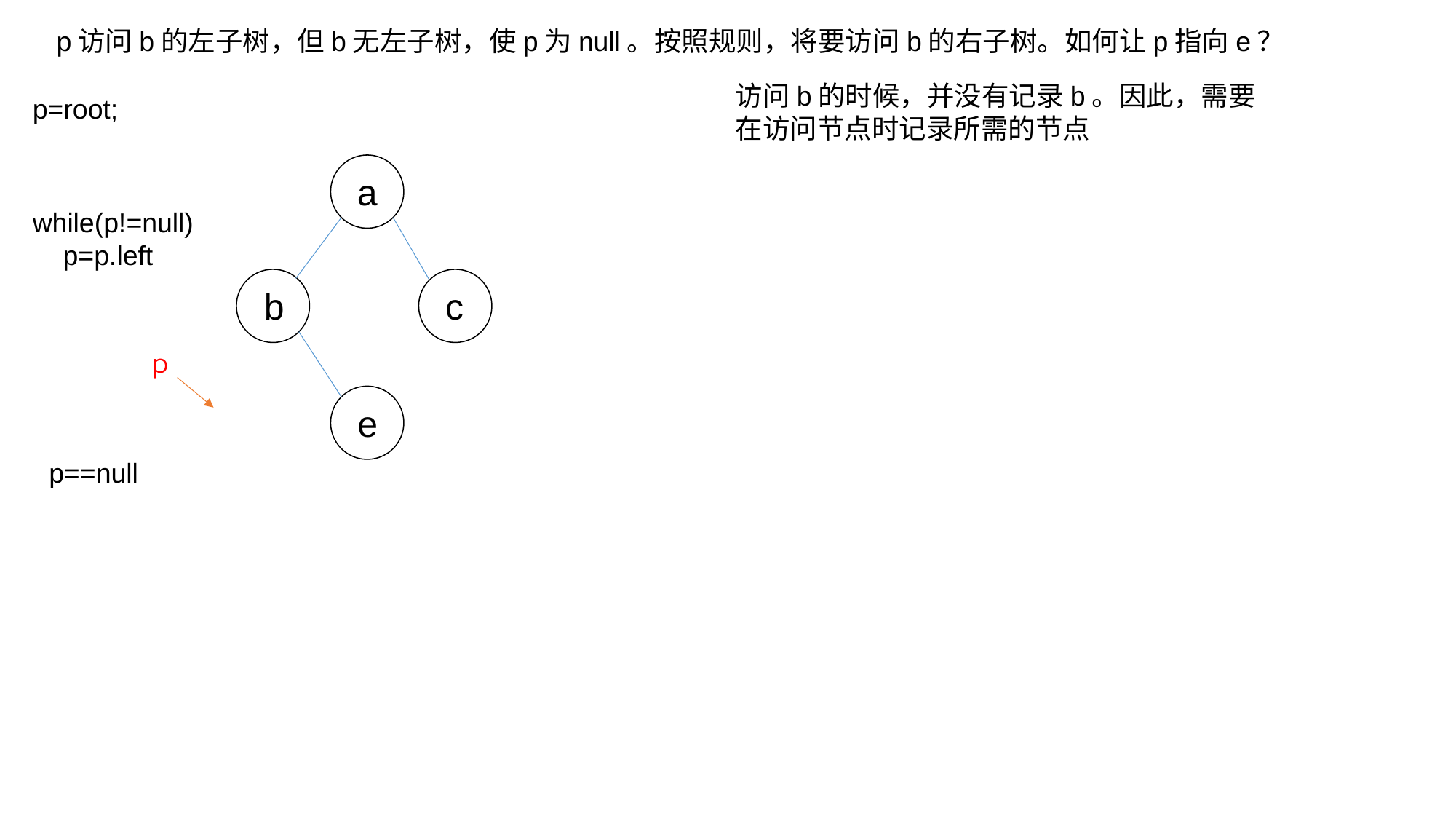

p访问b的左子树，但b无左子树，使p为null。按照规则，将要访问b的右子树。如何让p指向e？
访问b的时候，并没有记录b。因此，需要
在访问节点时记录所需的节点
p=root;

a
while(p!=null)
    p=p.left

b
c
p

e
p==null